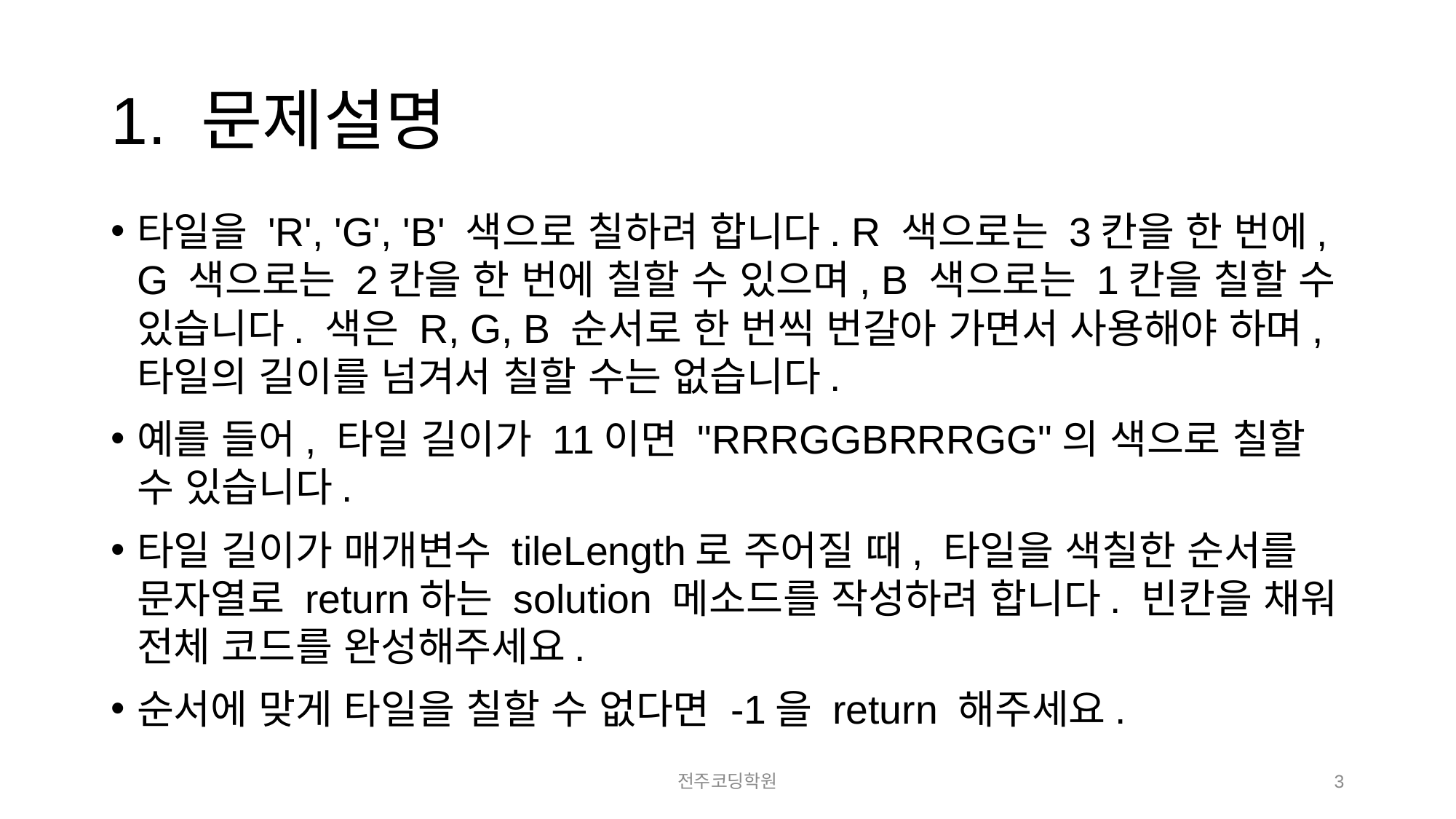

# 1. 문제설명
타일을 'R', 'G', 'B' 색으로 칠하려 합니다. R 색으로는 3칸을 한 번에, G 색으로는 2칸을 한 번에 칠할 수 있으며, B 색으로는 1칸을 칠할 수 있습니다. 색은 R, G, B 순서로 한 번씩 번갈아 가면서 사용해야 하며, 타일의 길이를 넘겨서 칠할 수는 없습니다.
예를 들어, 타일 길이가 11이면 "RRRGGBRRRGG"의 색으로 칠할 수 있습니다.
타일 길이가 매개변수 tileLength로 주어질 때, 타일을 색칠한 순서를 문자열로 return하는 solution 메소드를 작성하려 합니다. 빈칸을 채워 전체 코드를 완성해주세요.
순서에 맞게 타일을 칠할 수 없다면 -1을 return 해주세요.
전주코딩학원
3